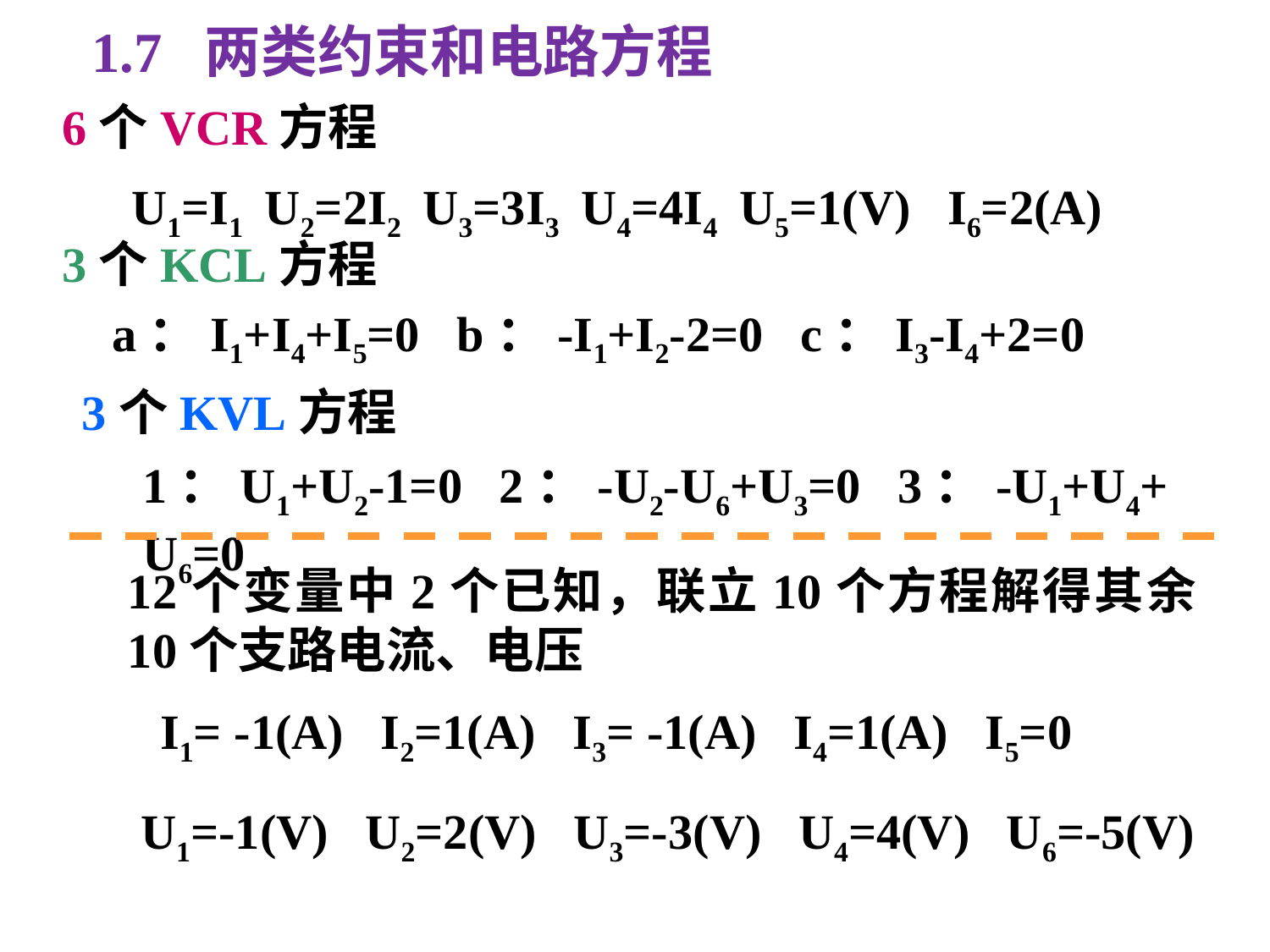

1.7  两类约束和电路方程
6个VCR方程
U1=I1   U2=2I2   U3=3I3   U4=4I4   U5=1(V)   I6=2(A)
3个KCL方程
a：I1+I4+I5=0   b：-I1+I2-2=0   c：I3-I4+2=0
3个KVL方程
1：U1+U2-1=0   2：-U2-U6+U3=0   3：-U1+U4+ U6=0
12个变量中2个已知，联立10个方程解得其余10个支路电流、电压
I1= -1(A)   I2=1(A)   I3= -1(A)   I4=1(A)   I5=0
U1=-1(V)   U2=2(V)   U3=-3(V)   U4=4(V)   U6=-5(V)